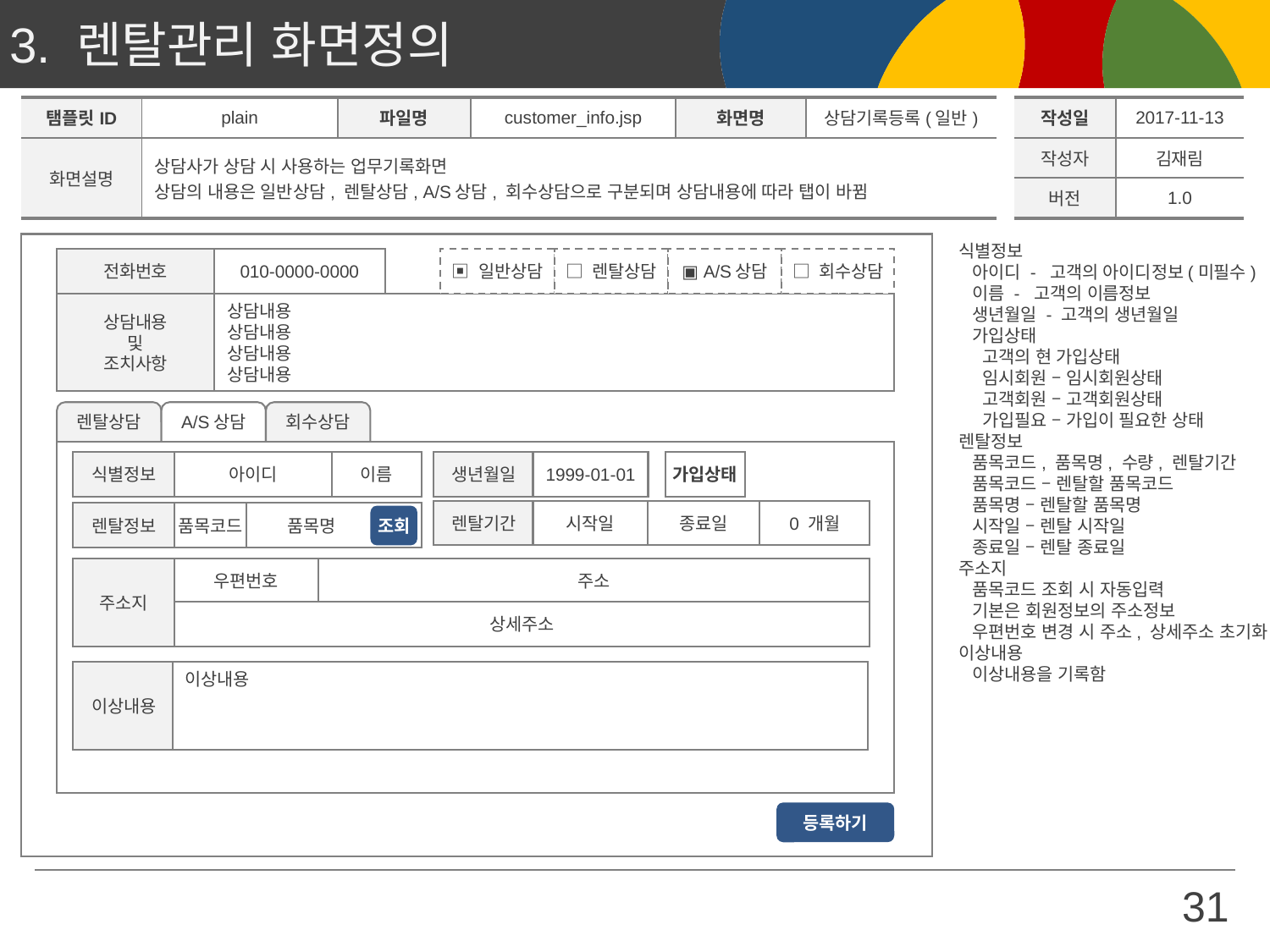

| 탬플릿ID | plain | 파일명 | customer\_info.jsp | 화면명 | 상담기록등록(일반) |  | 작성일 | 2017-11-13 |
| --- | --- | --- | --- | --- | --- | --- | --- | --- |
| 화면설명 | 상담사가 상담 시 사용하는 업무기록화면 상담의 내용은 일반상담, 렌탈상담, A/S상담, 회수상담으로 구분되며 상담내용에 따라 탭이 바뀜 |  |  |  |  |  | 작성자 | 김재림 |
|  |  |  |  |  |  |  | 버전 | 1.0 |

식별정보
  아이디 -  고객의 아이디정보(미필수)
  이름 -  고객의 이름정보
  생년월일 - 고객의 생년월일
  가입상태
    고객의 현 가입상태
    임시회원 – 임시회원상태
    고객회원 – 고객회원상태
    가입필요 – 가입이 필요한 상태
렌탈정보
  품목코드, 품목명, 수량, 렌탈기간
  품목코드 – 렌탈할 품목코드
  품목명 – 렌탈할 품목명
  시작일 – 렌탈 시작일
  종료일 – 렌탈 종료일
주소지
  품목코드 조회 시 자동입력
  기본은 회원정보의 주소정보
  우편번호 변경 시 주소, 상세주소 초기화
이상내용
  이상내용을 기록함
전화번호
010-0000-0000
▣ 일반상담
□ 렌탈상담
▣ A/S상담
□ 회수상담
상담내용
및
조치사항
상담내용
상담내용
상담내용
상담내용
회수상담
렌탈상담
A/S상담

식별정보
아이디
이름
생년월일
1999-01-01
가입상태
렌탈기간
시작일
종료일
0 개월
렌탈정보
품목코드
     품목명
조회
주소지
우편번호
주소
상세주소
이상내용
이상내용
등록하기